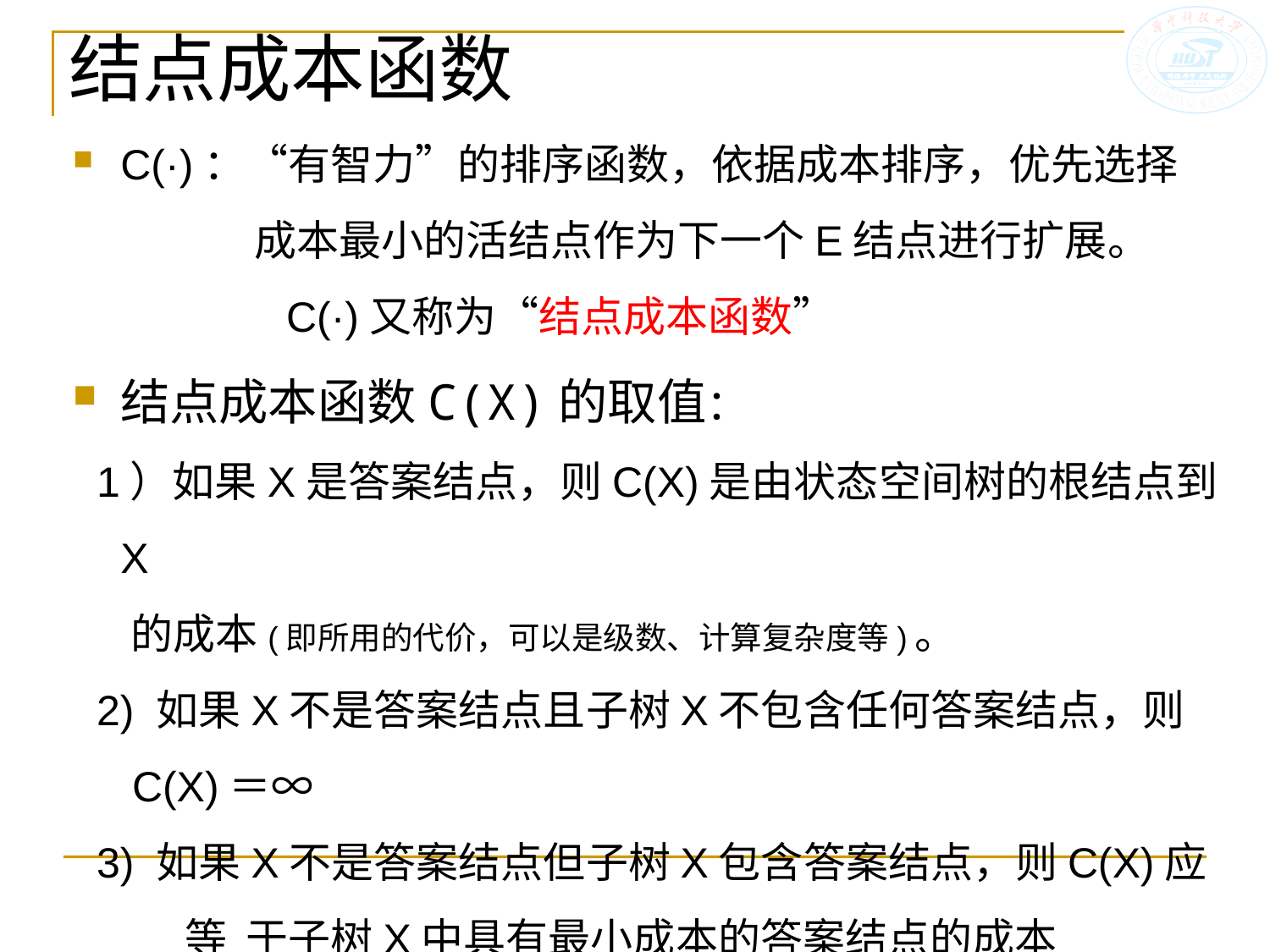

# 结点成本函数
C(·)：“有智力”的排序函数，依据成本排序，优先选择
                  成本最小的活结点作为下一个E结点进行扩展。
                  C(·)又称为“结点成本函数”
结点成本函数C(X)的取值：
  1）如果X是答案结点，则C(X)是由状态空间树的根结点到X
     的成本(即所用的代价，可以是级数、计算复杂度等)。
  2) 如果X不是答案结点且子树X不包含任何答案结点，则
     C(X)＝∞
  3) 如果X不是答案结点但子树X包含答案结点，则C(X)应等  于子树X中具有最小成本的答案结点的成本